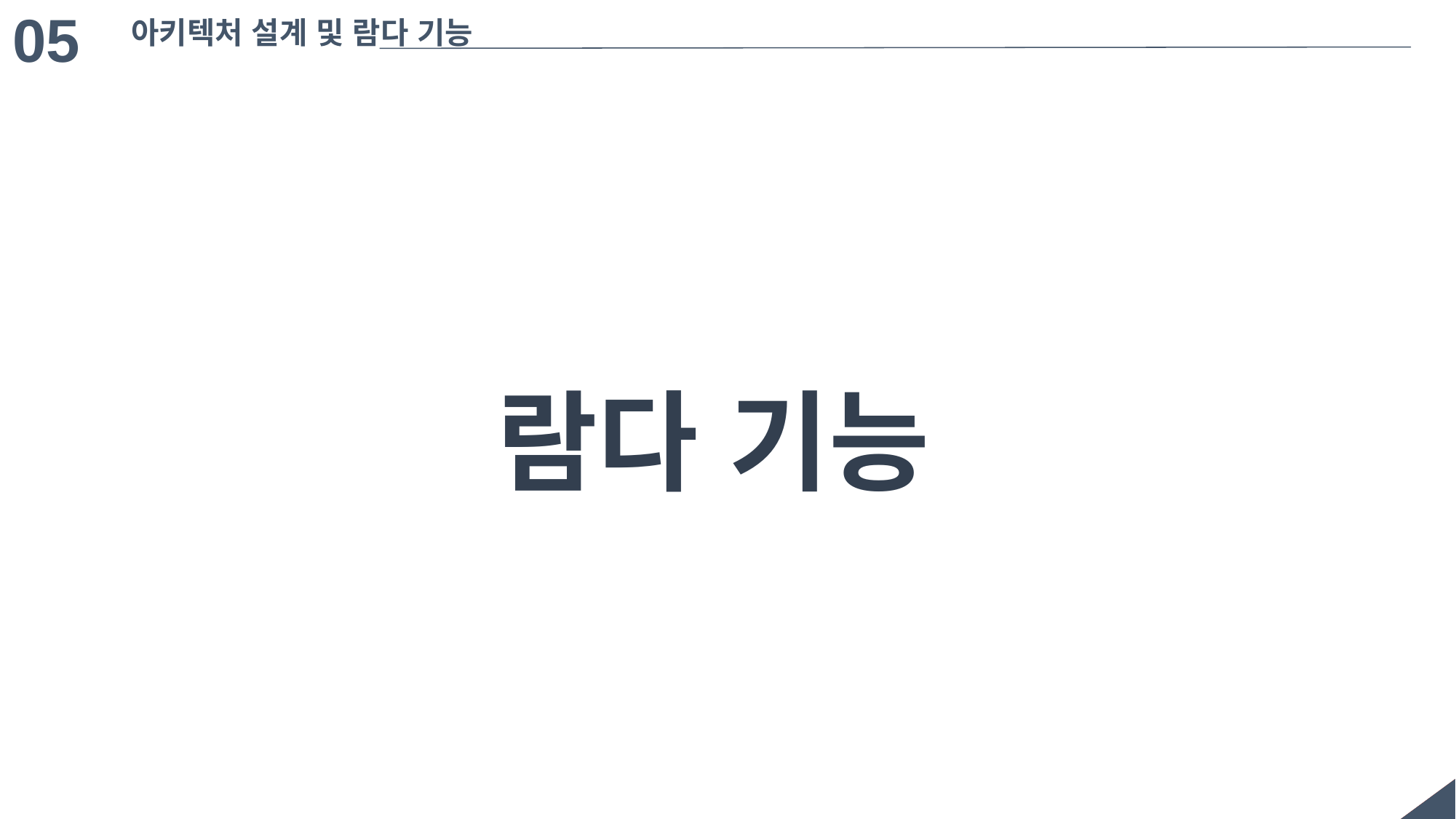

05
아키텍처 설계 및 람다 기능
람다 기능